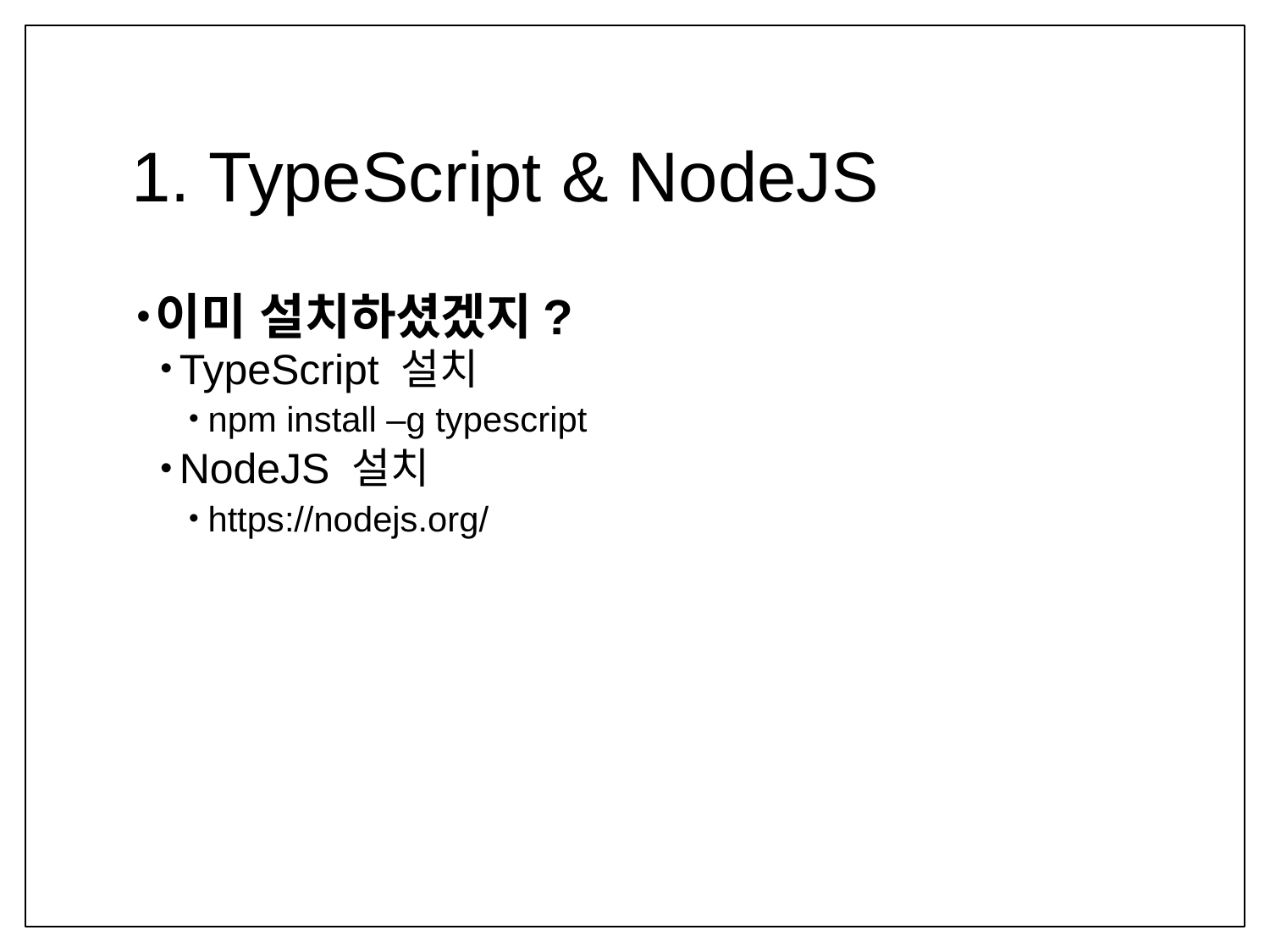

# 1. TypeScript & NodeJS
이미 설치하셨겠지?
TypeScript 설치
npm install –g typescript
NodeJS 설치
https://nodejs.org/